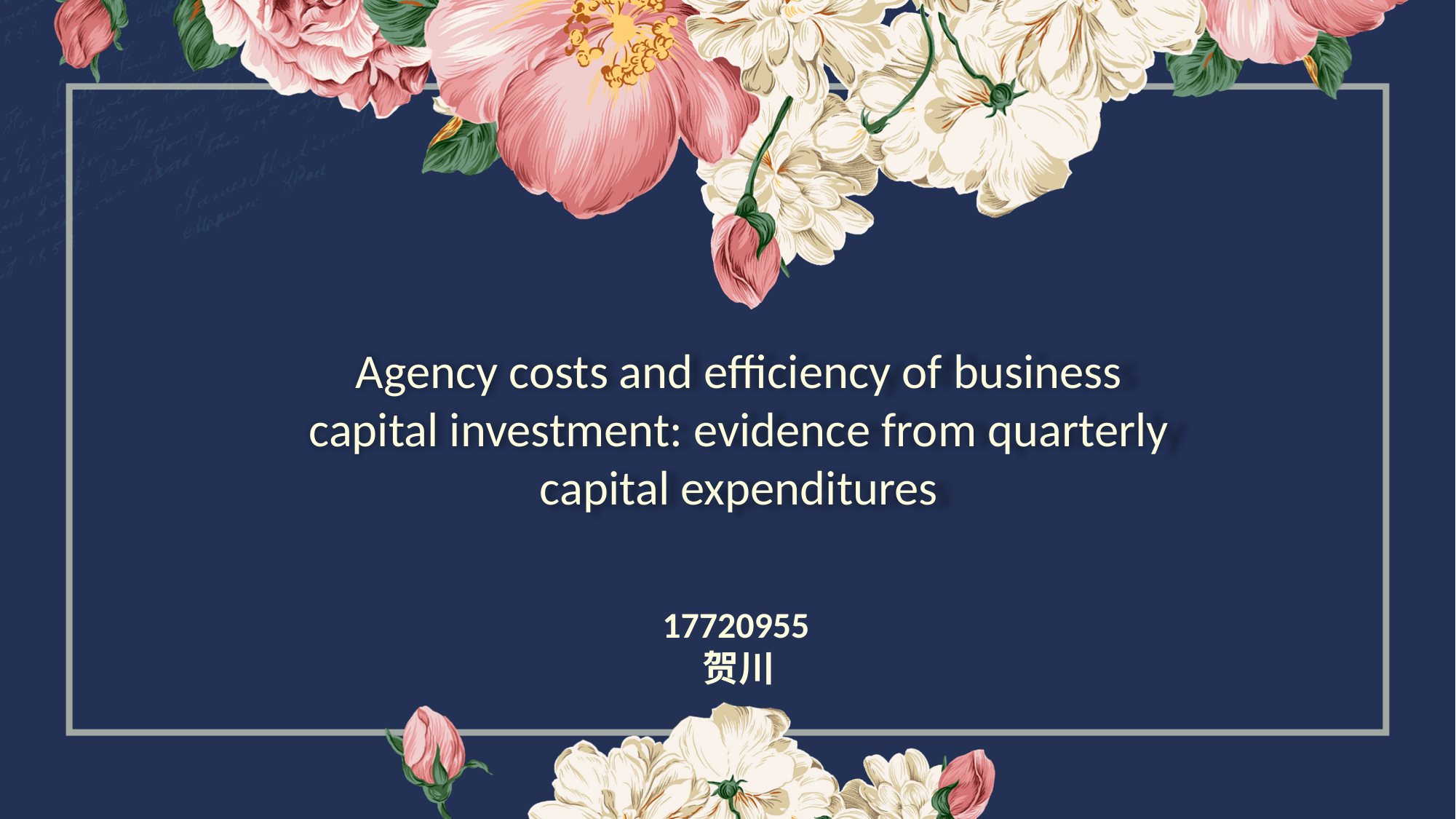

Agency costs and efficiency of business
capital investment: evidence from quarterly
capital expenditures
   17720955
贺川